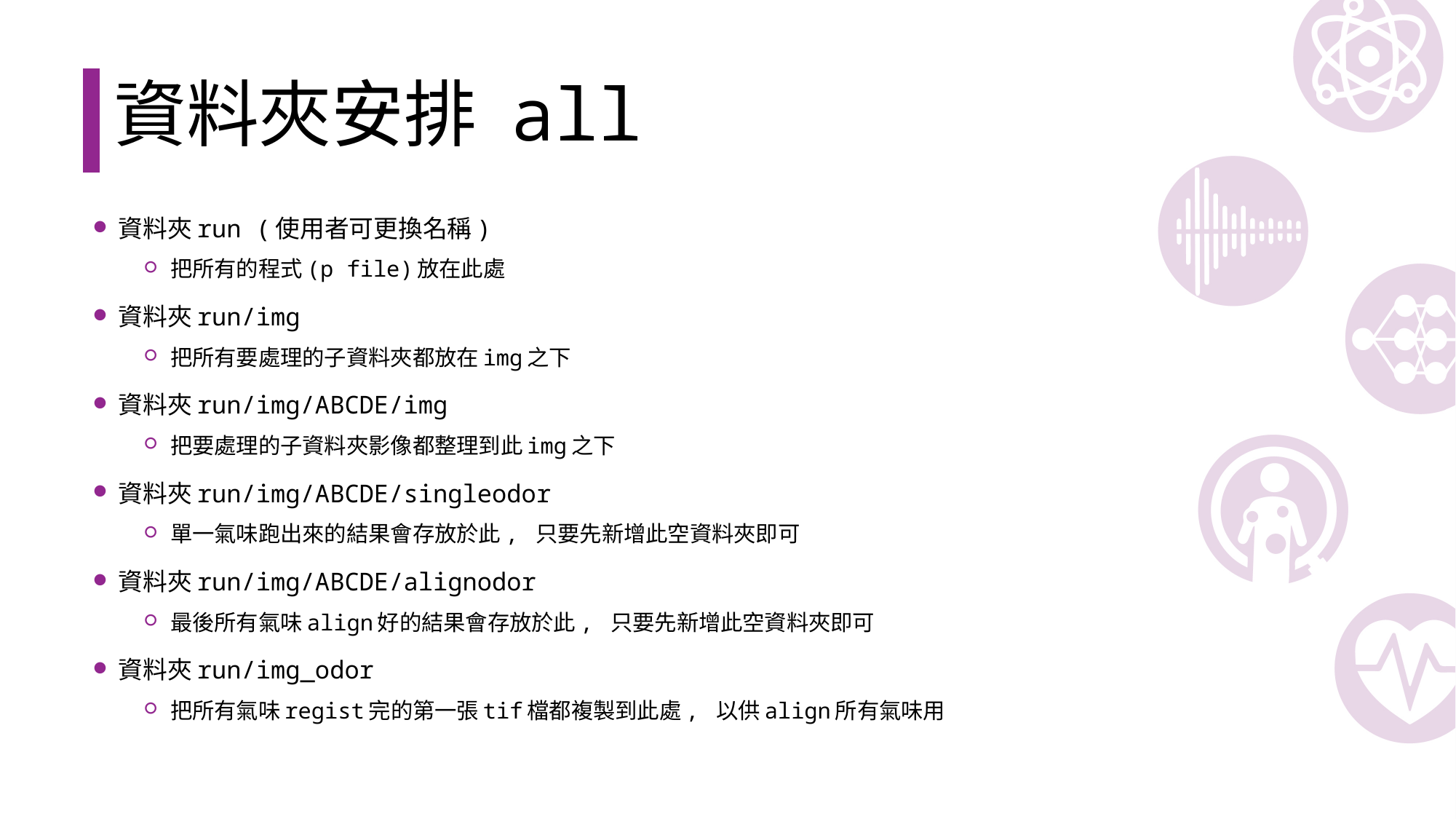

# 資料夾安排 all
資料夾run (使用者可更換名稱)
把所有的程式(p file)放在此處
資料夾run/img
把所有要處理的子資料夾都放在img之下
資料夾run/img/ABCDE/img
把要處理的子資料夾影像都整理到此img之下
資料夾run/img/ABCDE/singleodor
單一氣味跑出來的結果會存放於此, 只要先新增此空資料夾即可
資料夾run/img/ABCDE/alignodor
最後所有氣味align好的結果會存放於此, 只要先新增此空資料夾即可
資料夾run/img_odor
把所有氣味regist完的第一張tif檔都複製到此處, 以供align所有氣味用